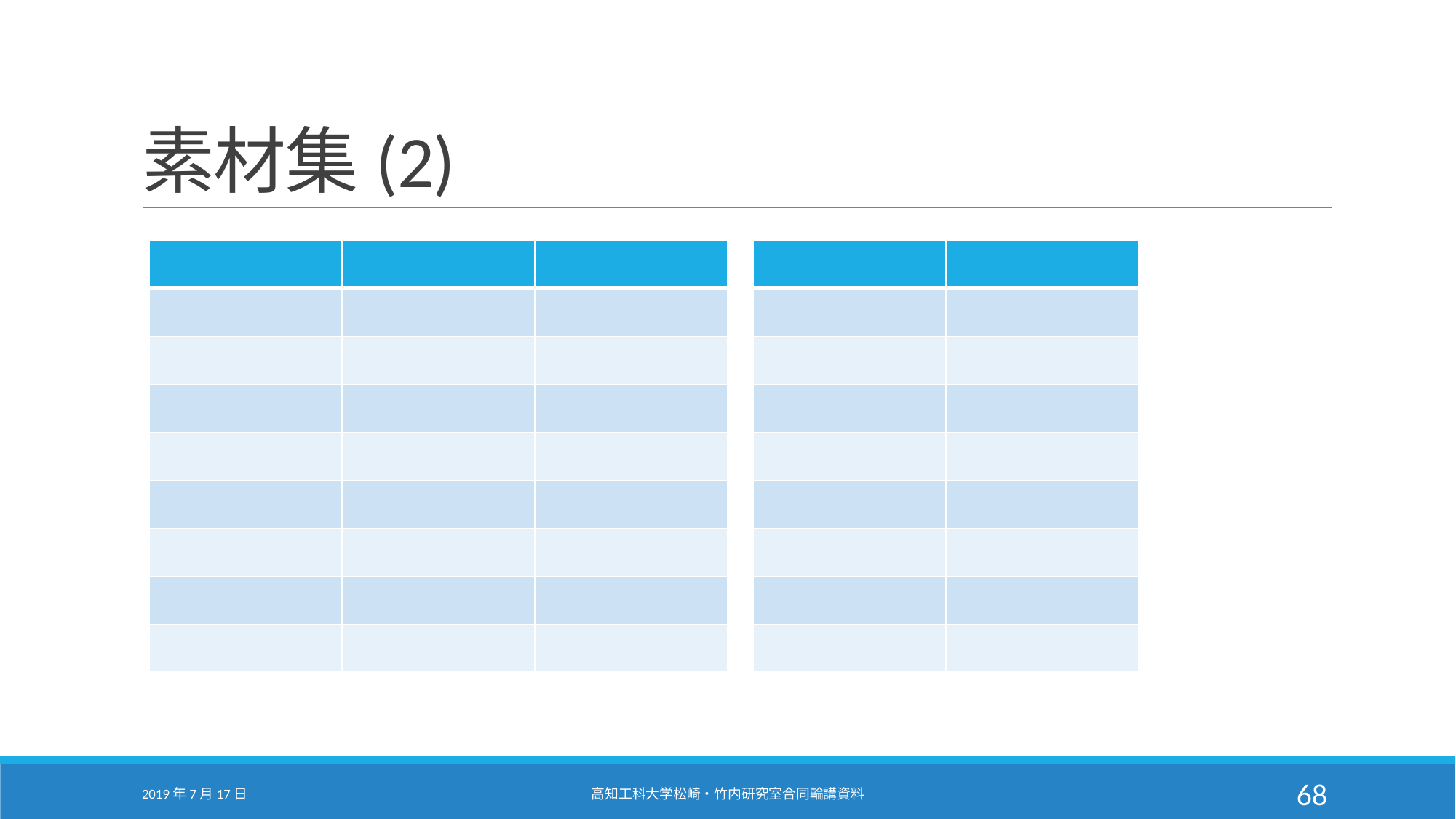

# 素材集(2)
|  |  |  |
| --- | --- | --- |
|  |  |  |
|  |  |  |
|  |  |  |
|  |  |  |
|  |  |  |
|  |  |  |
|  |  |  |
|  |  |  |
|  |  |
| --- | --- |
|  |  |
|  |  |
|  |  |
|  |  |
|  |  |
|  |  |
|  |  |
|  |  |
2019年7月17日
高知工科大学松崎・竹内研究室合同輪講資料
68